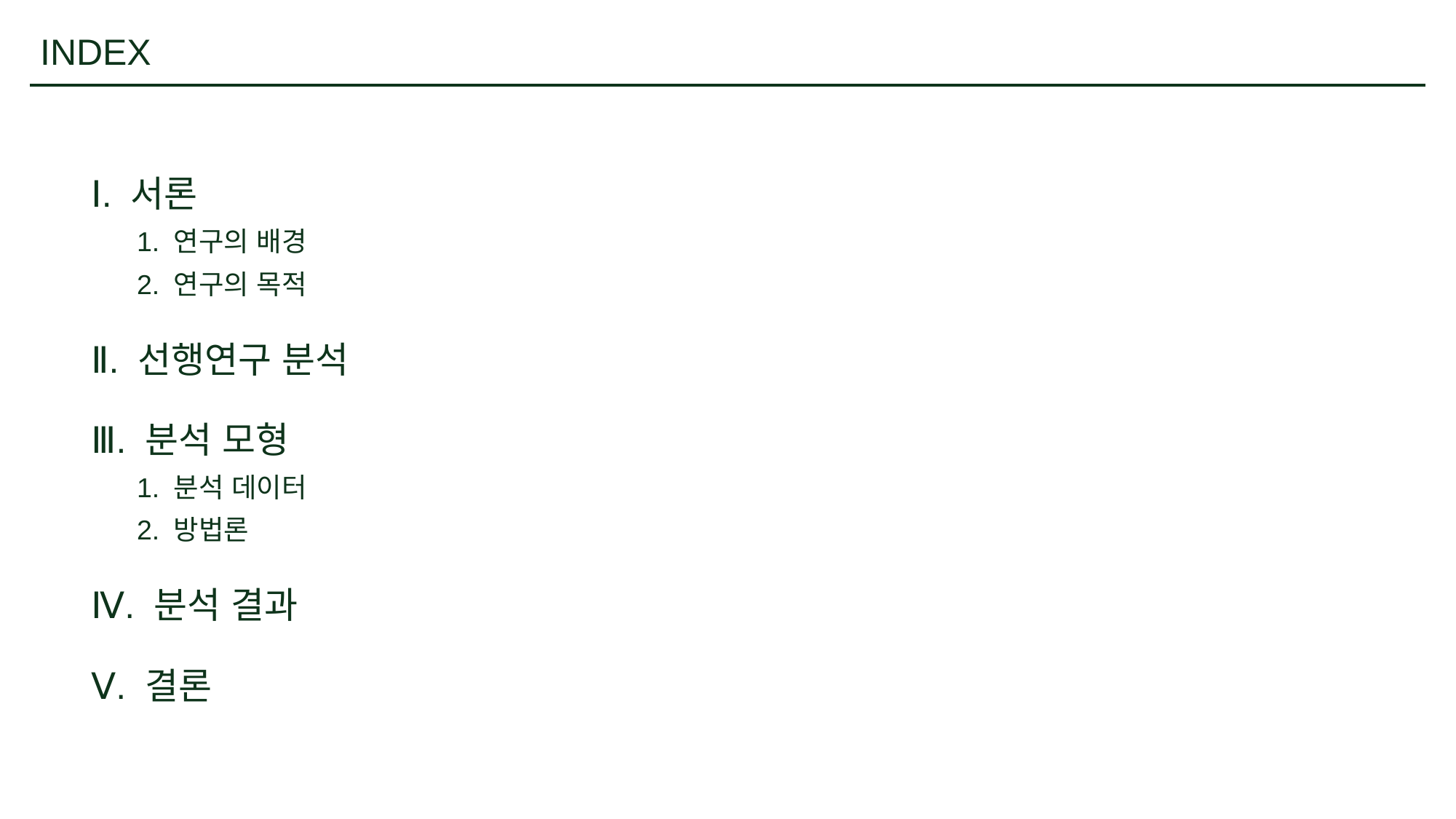

INDEX
Ⅰ. 서론
      1. 연구의 배경
      2. 연구의 목적

Ⅱ. 선행연구 분석

Ⅲ. 분석 모형
      1. 분석 데이터
      2. 방법론

Ⅳ. 분석 결과

Ⅴ. 결론